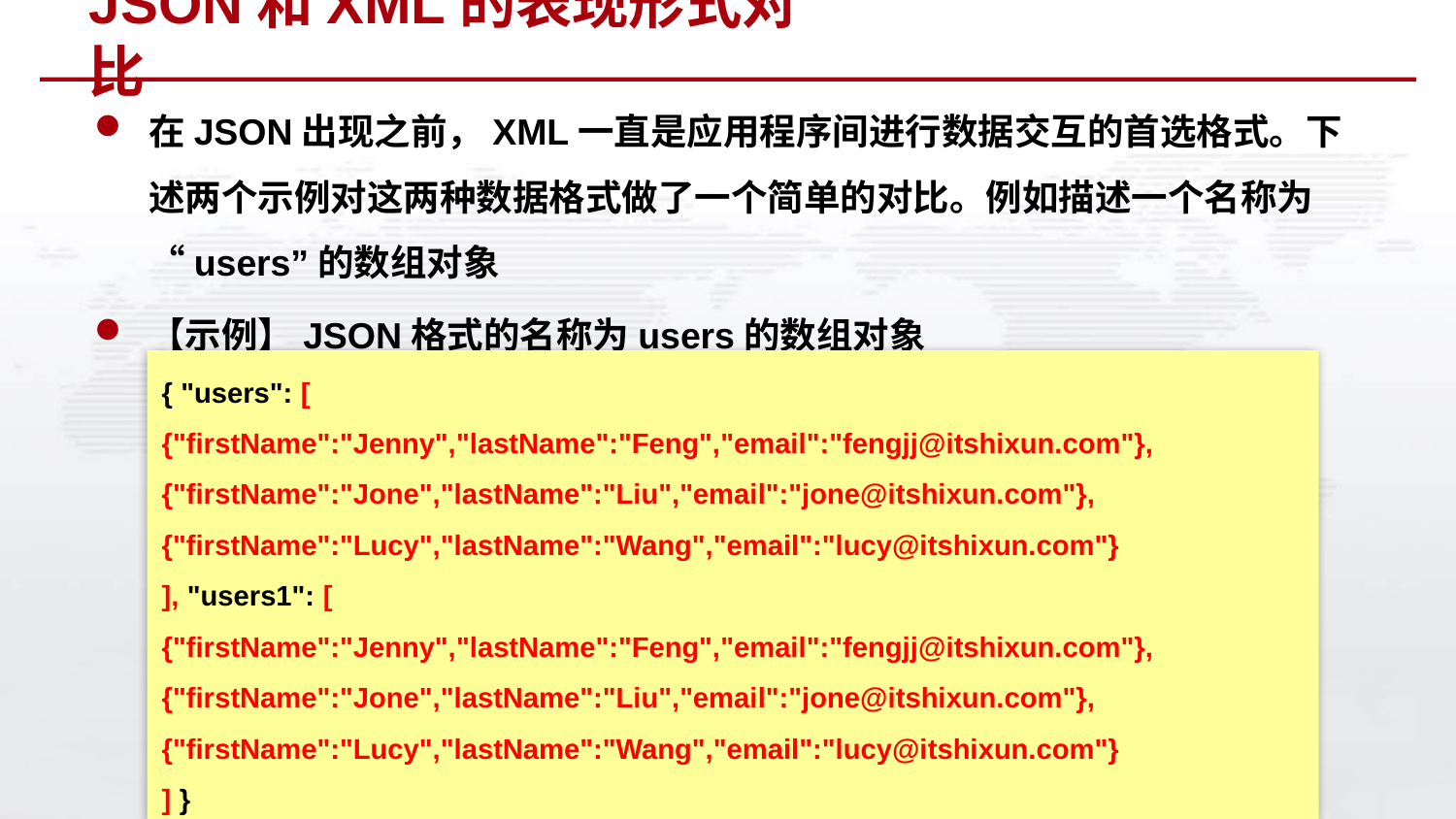

# JSON和XML的表现形式对比
在JSON出现之前，XML一直是应用程序间进行数据交互的首选格式。下述两个示例对这两种数据格式做了一个简单的对比。例如描述一个名称为“users”的数组对象
【示例】JSON格式的名称为users的数组对象

{ "users": [
{"firstName":"Jenny","lastName":"Feng","email":"fengjj@itshixun.com"},
{"firstName":"Jone","lastName":"Liu","email":"jone@itshixun.com"},
{"firstName":"Lucy","lastName":"Wang","email":"lucy@itshixun.com"}
], "users1": [
{"firstName":"Jenny","lastName":"Feng","email":"fengjj@itshixun.com"},
{"firstName":"Jone","lastName":"Liu","email":"jone@itshixun.com"},
{"firstName":"Lucy","lastName":"Wang","email":"lucy@itshixun.com"}
] }